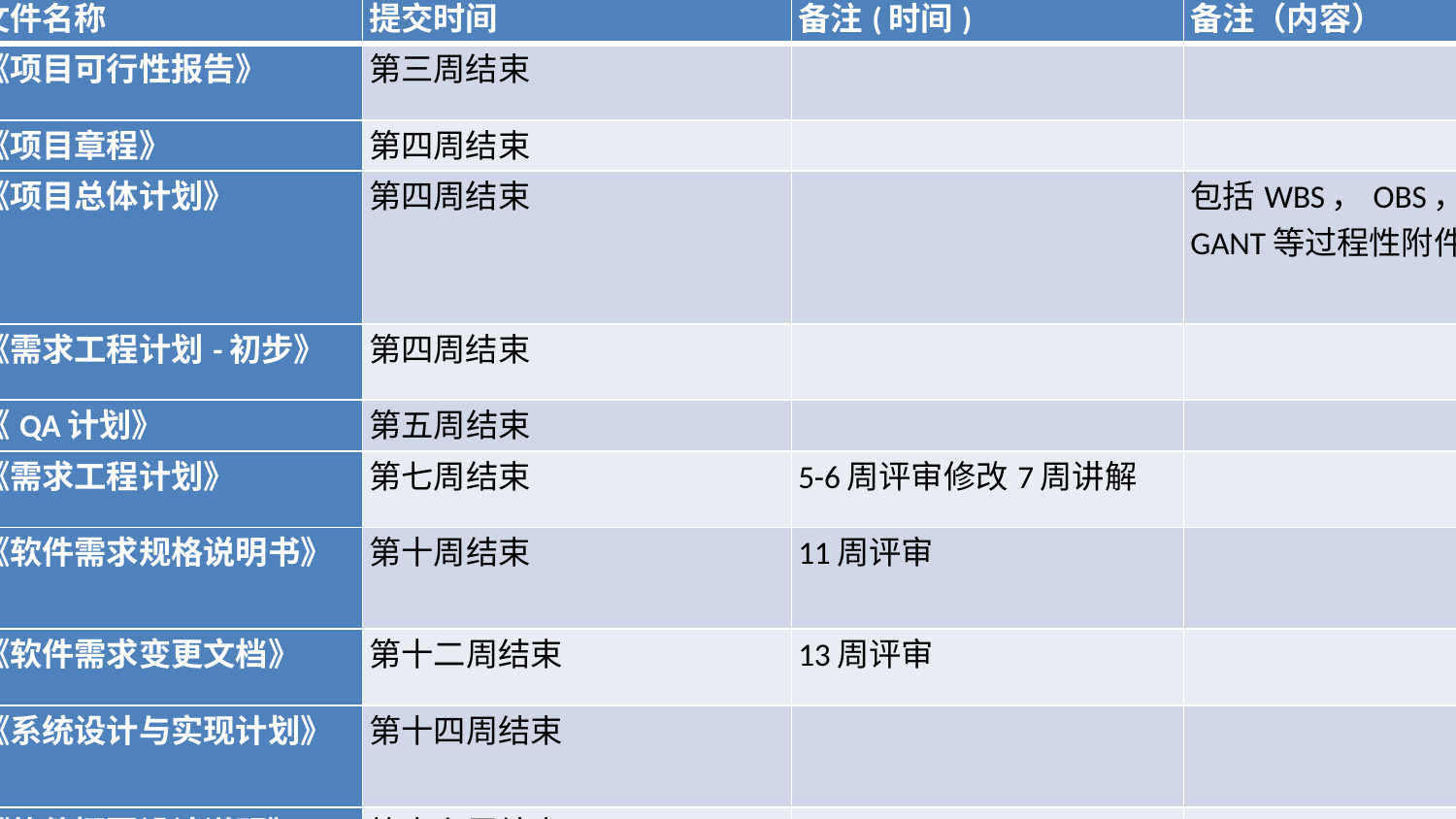

| 文件名称 | 提交时间 | 备注(时间) | 备注（内容） |
| --- | --- | --- | --- |
| 《项目可行性报告》 | 第三周结束 |  |  |
| 《项目章程》 | 第四周结束 |  |  |
| 《项目总体计划》 | 第四周结束 |  | 包括WBS，OBS， GANT等过程性附件 |
| 《需求工程计划-初步》 | 第四周结束 |  |  |
| 《QA计划》 | 第五周结束 |  |  |
| 《需求工程计划》 | 第七周结束 | 5-6周评审修改7周讲解 |  |
| 《软件需求规格说明书》 | 第十周结束 | 11周评审 |  |
| 《软件需求变更文档》 | 第十二周结束 | 13周评审 |  |
| 《系统设计与实现计划》 | 第十四周结束 |  |  |
| 《软件概要设计说明》 | 第十六周结束 |  |  |
| 《测试计划》 | 第十六周结束 | 答辩前。可以根据进度，由开发组适当提前分批提交 |  |
| 《安装部署计划》 | 第十六周结束 | 答辩前。可以根据进度，由开发组适当提前分批提交 |  |
| 《培训计划》 | 第十六周结束 | 答辩前。可以根据进度，由开发组适当提前分批提交 |  |
| 《系统维护计划》 | 第十六周结束 | 答辩前。可以根据进度，由开发组适当提前分批提交 |  |
| 《代码规范》 | 第十六周结束 | 视开发情况定，第9周做决定 |  |
| 《项目总结报告》 | 15-16周 | 17周结束 |  |
需要上交的文件